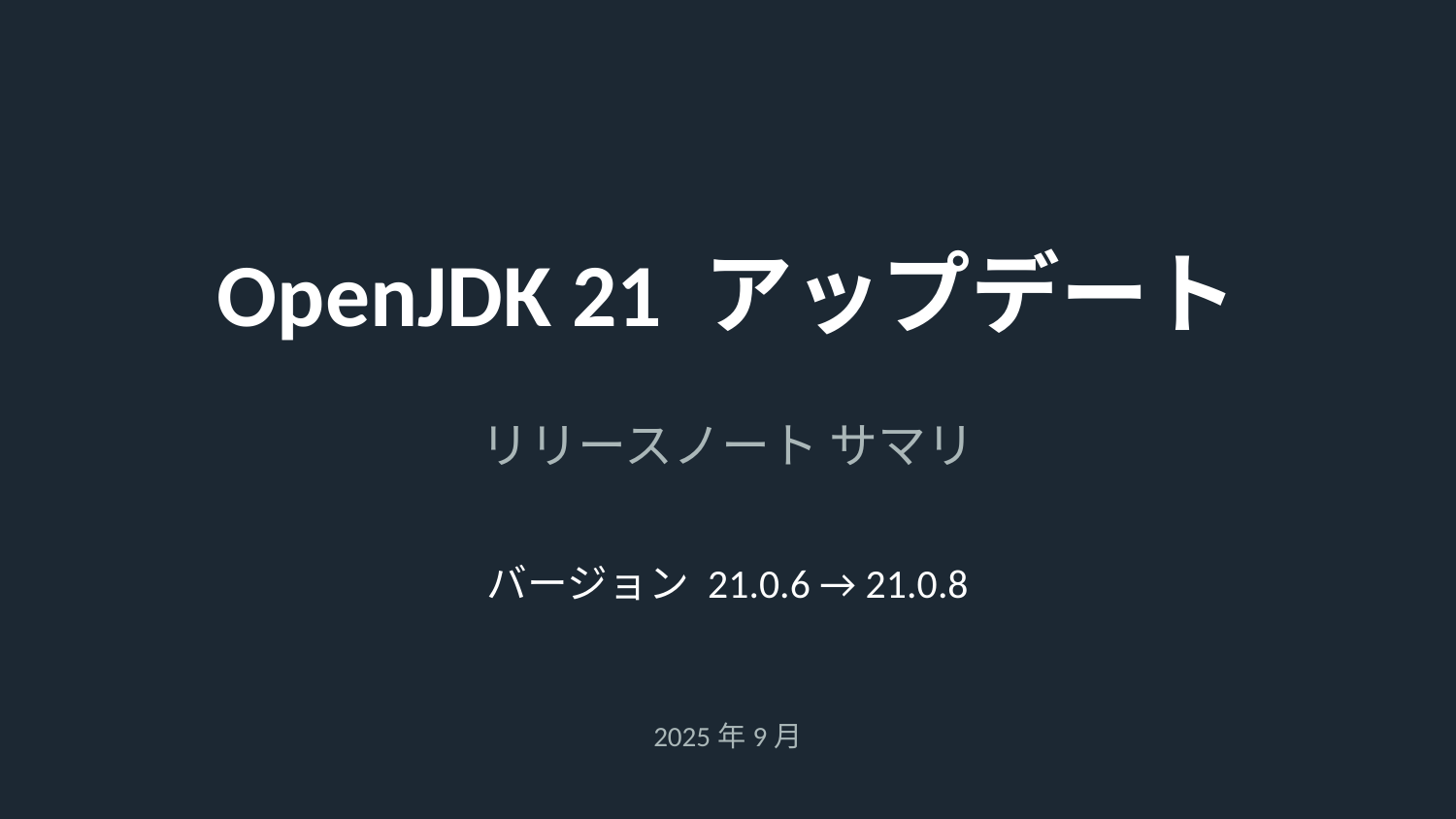

OpenJDK 21 アップデート
リリースノート サマリ
バージョン 21.0.6 → 21.0.8
2025年9月